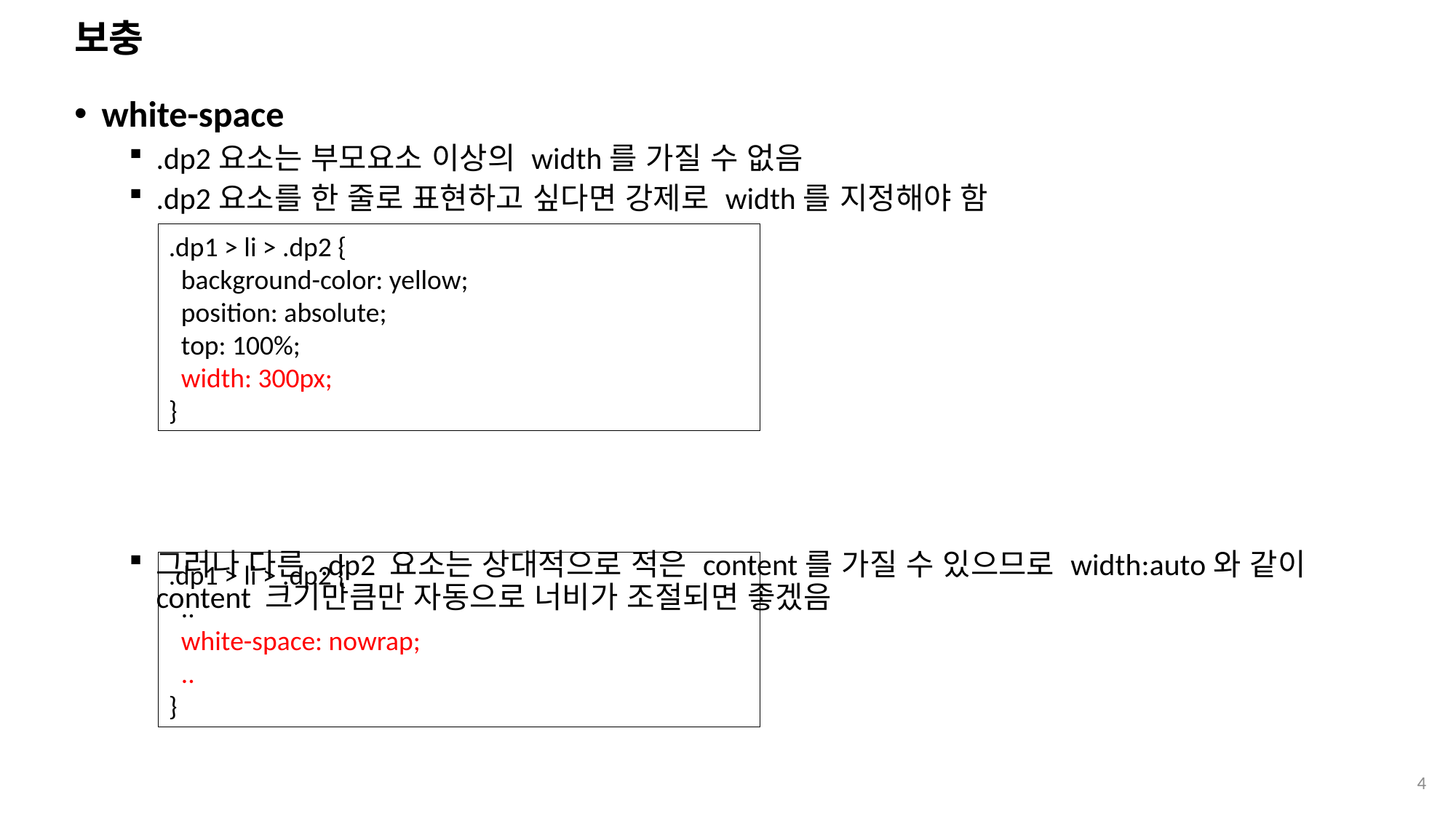

# 보충
white-space
.dp2요소는 부모요소 이상의 width를 가질 수 없음
.dp2요소를 한 줄로 표현하고 싶다면 강제로 width를 지정해야 함

그러나 다른 .dp2 요소는 상대적으로 적은 content를 가질 수 있으므로 width:auto와 같이 content 크기만큼만 자동으로 너비가 조절되면 좋겠음

.dp1 > li > .dp2 {
  background-color: yellow;
  position: absolute;
  top: 100%;
  width: 300px;
}
.dp1 > li > .dp2 {
  ..
  white-space: nowrap;
  ..
}
4